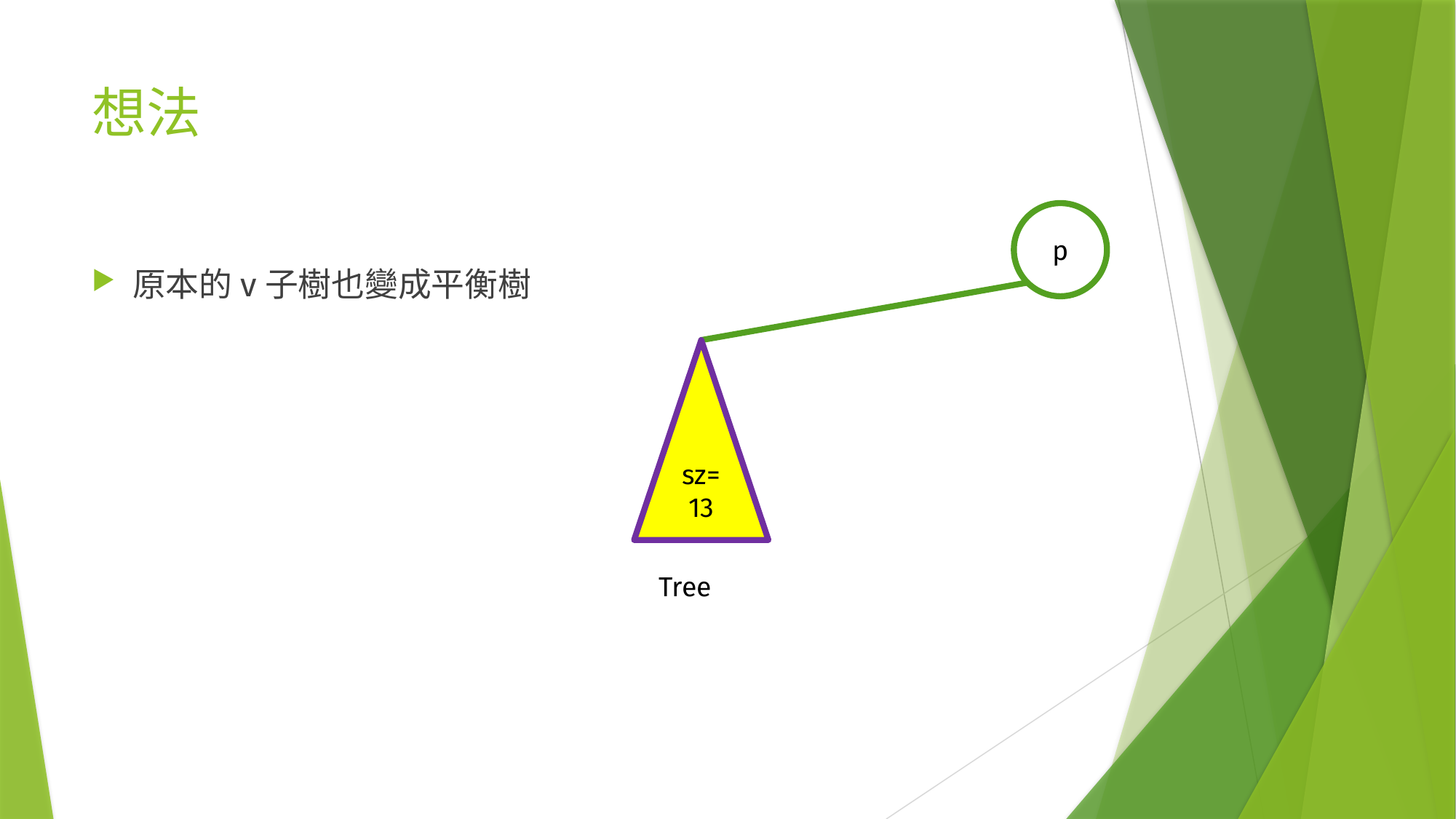

# 想法
p
原本的v子樹也變成平衡樹
sz=
13
Tree